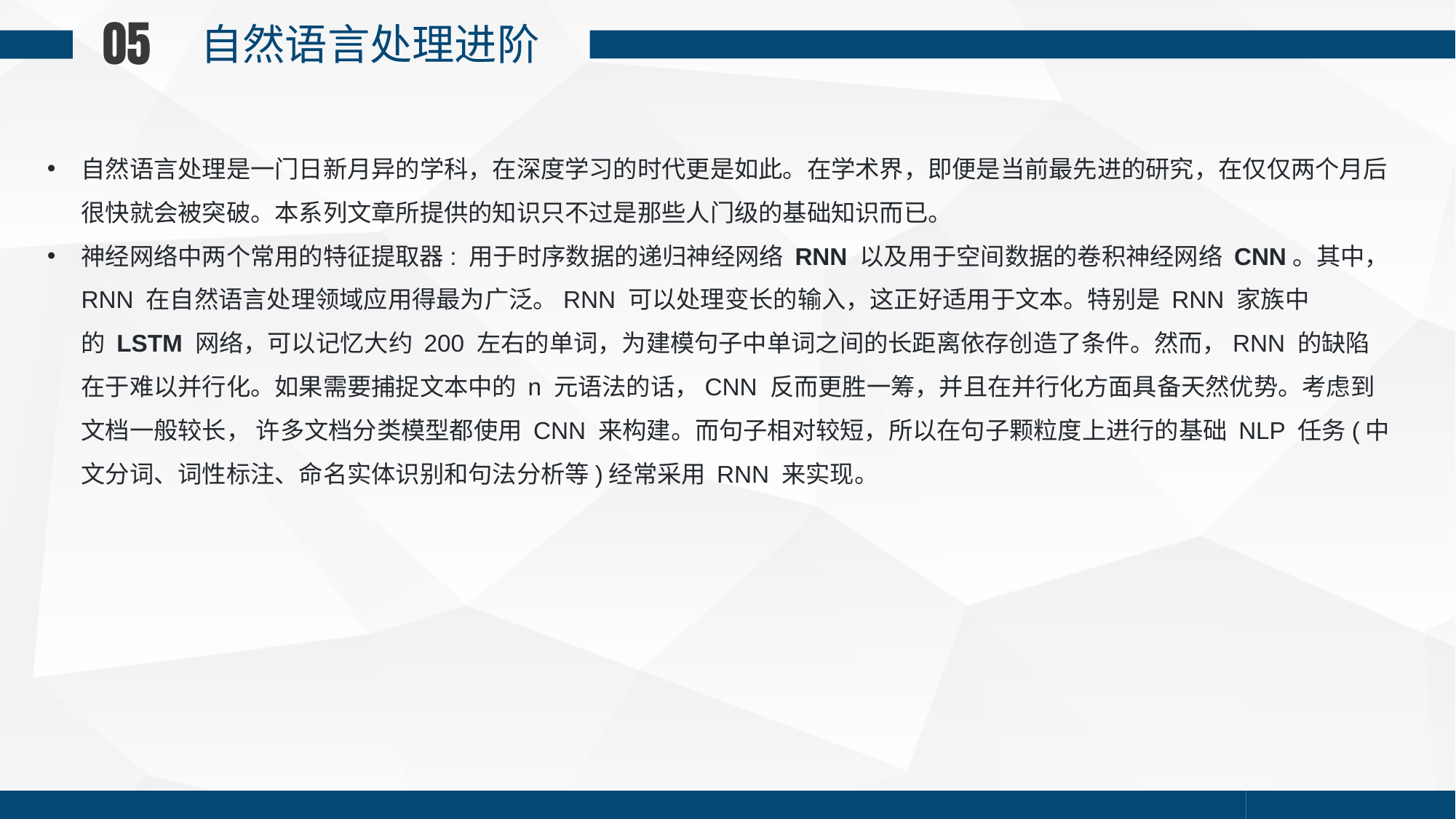

05
自然语言处理进阶

自然语言处理是一门日新月异的学科，在深度学习的时代更是如此。在学术界，即便是当前最先进的研究，在仅仅两个月后很快就会被突破。本系列文章所提供的知识只不过是那些人门级的基础知识而已。
神经网络中两个常用的特征提取器: 用于时序数据的递归神经网络 RNN 以及用于空间数据的卷积神经网络 CNN。其中，RNN 在自然语言处理领域应用得最为广泛。RNN 可以处理变长的输入，这正好适用于文本。特别是 RNN 家族中的 LSTM 网络，可以记忆大约 200 左右的单词，为建模句子中单词之间的长距离依存创造了条件。然而，RNN 的缺陷在于难以并行化。如果需要捕捉文本中的 n 元语法的话，CNN 反而更胜一筹，并且在并行化方面具备天然优势。考虑到文档一般较长， 许多文档分类模型都使用 CNN 来构建。而句子相对较短，所以在句子颗粒度上进行的基础 NLP 任务(中文分词、词性标注、命名实体识别和句法分析等)经常采用 RNN 来实现。